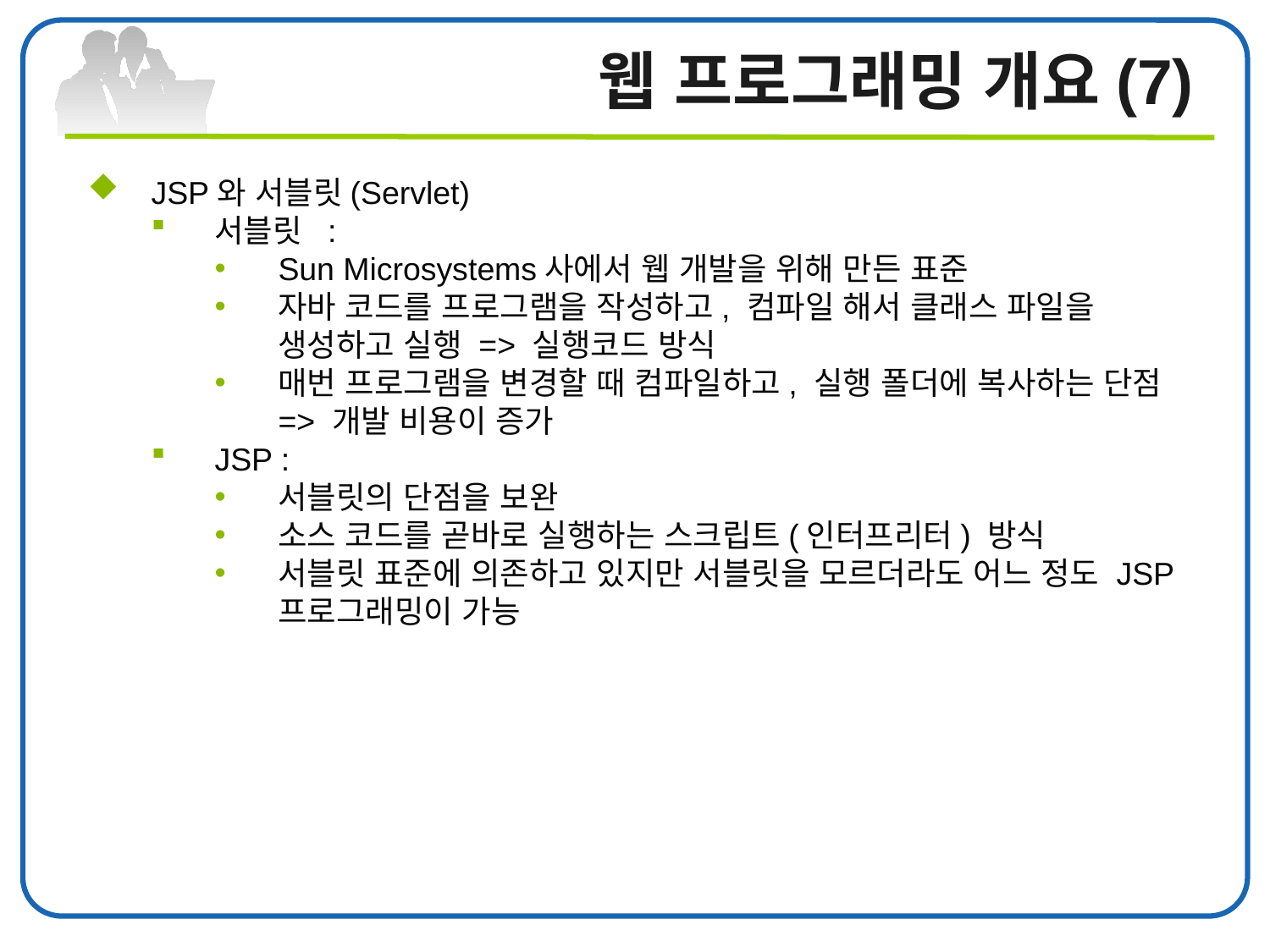

# 웹 프로그래밍 개요(7)
JSP와 서블릿(Servlet)
서블릿  :
Sun Microsystems사에서 웹 개발을 위해 만든 표준
자바 코드를 프로그램을 작성하고, 컴파일 해서 클래스 파일을 생성하고 실행 => 실행코드 방식
매번 프로그램을 변경할 때 컴파일하고, 실행 폴더에 복사하는 단점 => 개발 비용이 증가
JSP :
서블릿의 단점을 보완
소스 코드를 곧바로 실행하는 스크립트(인터프리터) 방식
서블릿 표준에 의존하고 있지만 서블릿을 모르더라도 어느 정도 JSP 프로그래밍이 가능